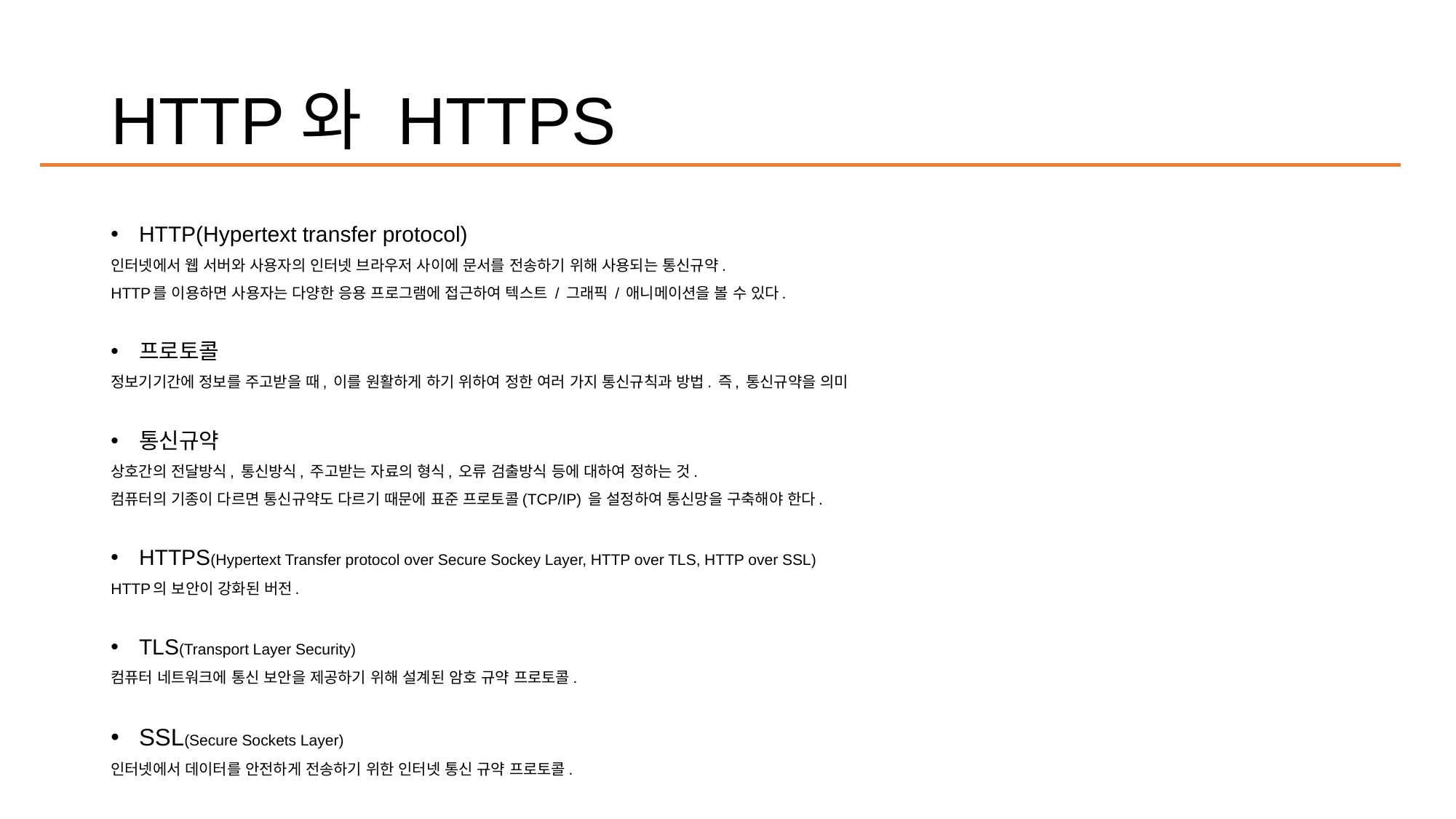

# HTTP와 HTTPS
HTTP(Hypertext transfer protocol)
인터넷에서 웹 서버와 사용자의 인터넷 브라우저 사이에 문서를 전송하기 위해 사용되는 통신규약.
HTTP를 이용하면 사용자는 다양한 응용 프로그램에 접근하여 텍스트 / 그래픽 / 애니메이션을 볼 수 있다.

프로토콜
정보기기간에 정보를 주고받을 때, 이를 원활하게 하기 위하여 정한 여러 가지 통신규칙과 방법. 즉, 통신규약을 의미

통신규약
상호간의 전달방식, 통신방식, 주고받는 자료의 형식, 오류 검출방식 등에 대하여 정하는 것.
컴퓨터의 기종이 다르면 통신규약도 다르기 때문에 표준 프로토콜(TCP/IP) 을 설정하여 통신망을 구축해야 한다.

HTTPS(Hypertext Transfer protocol over Secure Sockey Layer, HTTP over TLS, HTTP over SSL)
HTTP의 보안이 강화된 버전.

TLS(Transport Layer Security)
컴퓨터 네트워크에 통신 보안을 제공하기 위해 설계된 암호 규약 프로토콜.

SSL(Secure Sockets Layer)
인터넷에서 데이터를 안전하게 전송하기 위한 인터넷 통신 규약 프로토콜.